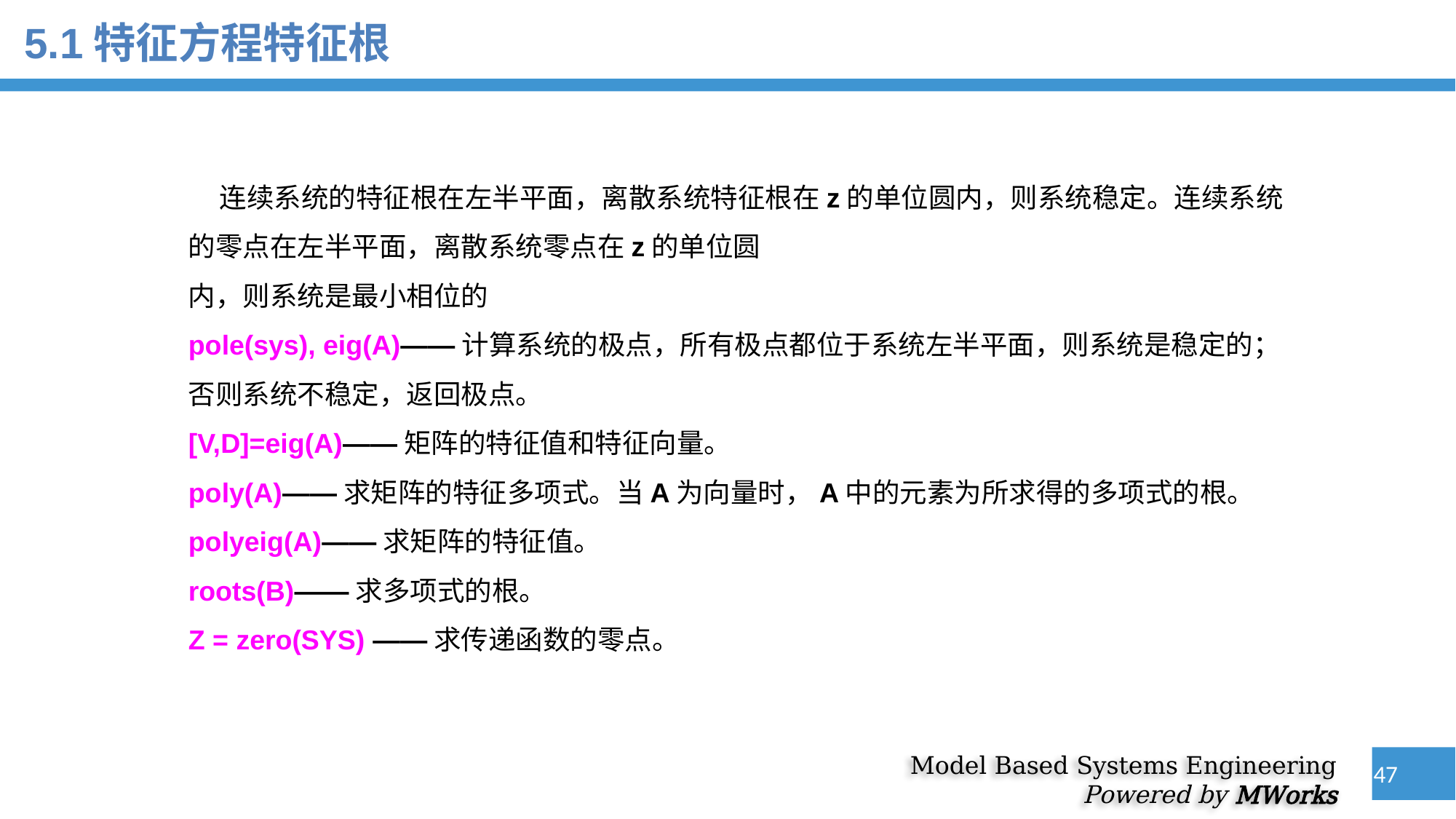

5.1特征方程特征根
    连续系统的特征根在左半平面，离散系统特征根在z的单位圆内，则系统稳定。连续系统的零点在左半平面，离散系统零点在z的单位圆
内，则系统是最小相位的
pole(sys), eig(A)——计算系统的极点，所有极点都位于系统左半平面，则系统是稳定的；否则系统不稳定，返回极点。
[V,D]=eig(A)——矩阵的特征值和特征向量。
poly(A)——求矩阵的特征多项式。当A为向量时，A中的元素为所求得的多项式的根。
polyeig(A)——求矩阵的特征值。
roots(B)——求多项式的根。
Z = zero(SYS) ——求传递函数的零点。